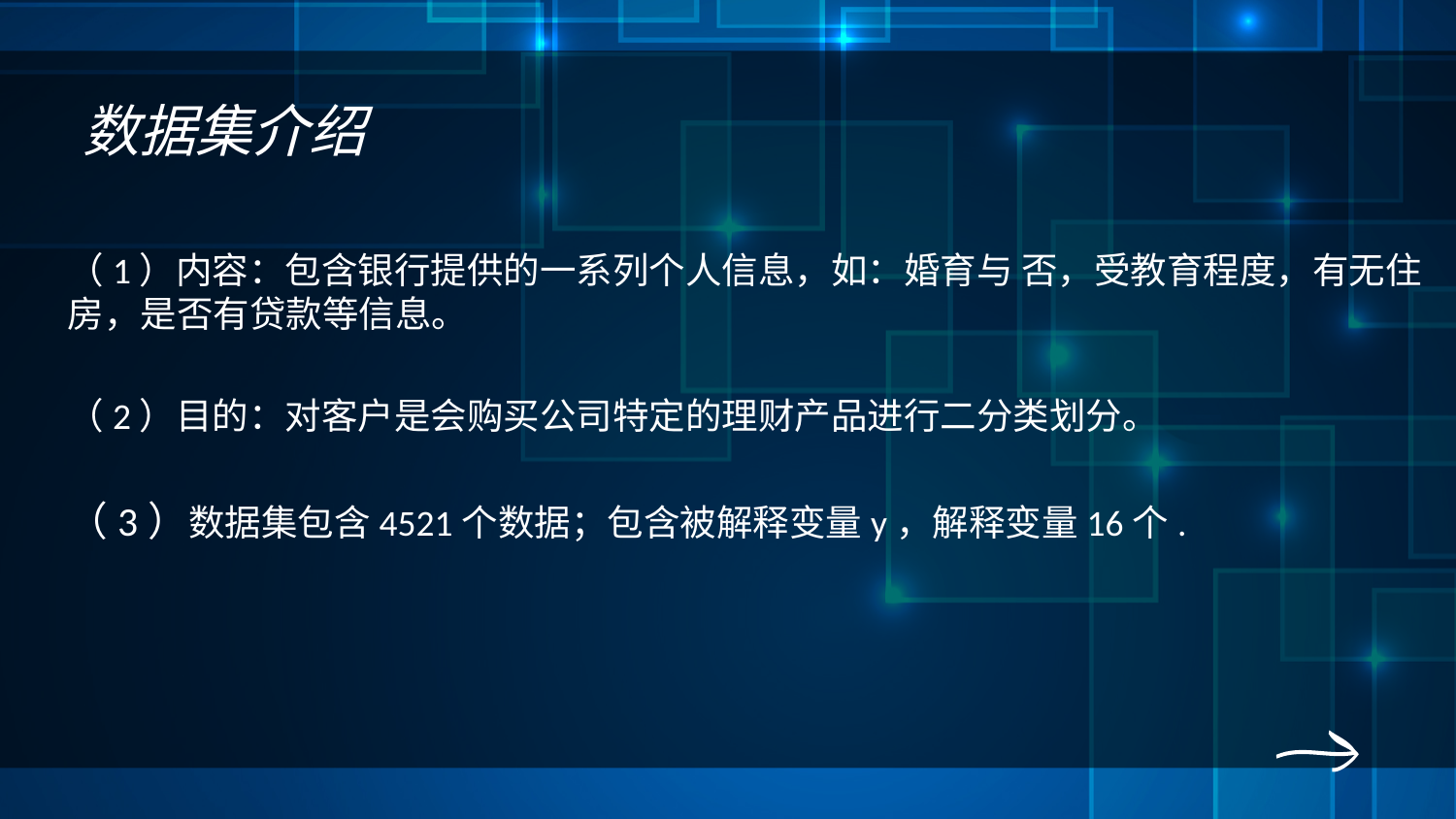

数据集介绍

（1）内容：包含银行提供的一系列个人信息，如：婚育与 否，受教育程度，有无住房，是否有贷款等信息。

（2）目的：对客户是会购买公司特定的理财产品进行二分类划分。

（3）数据集包含4521个数据；包含被解释变量y，解释变量16个.